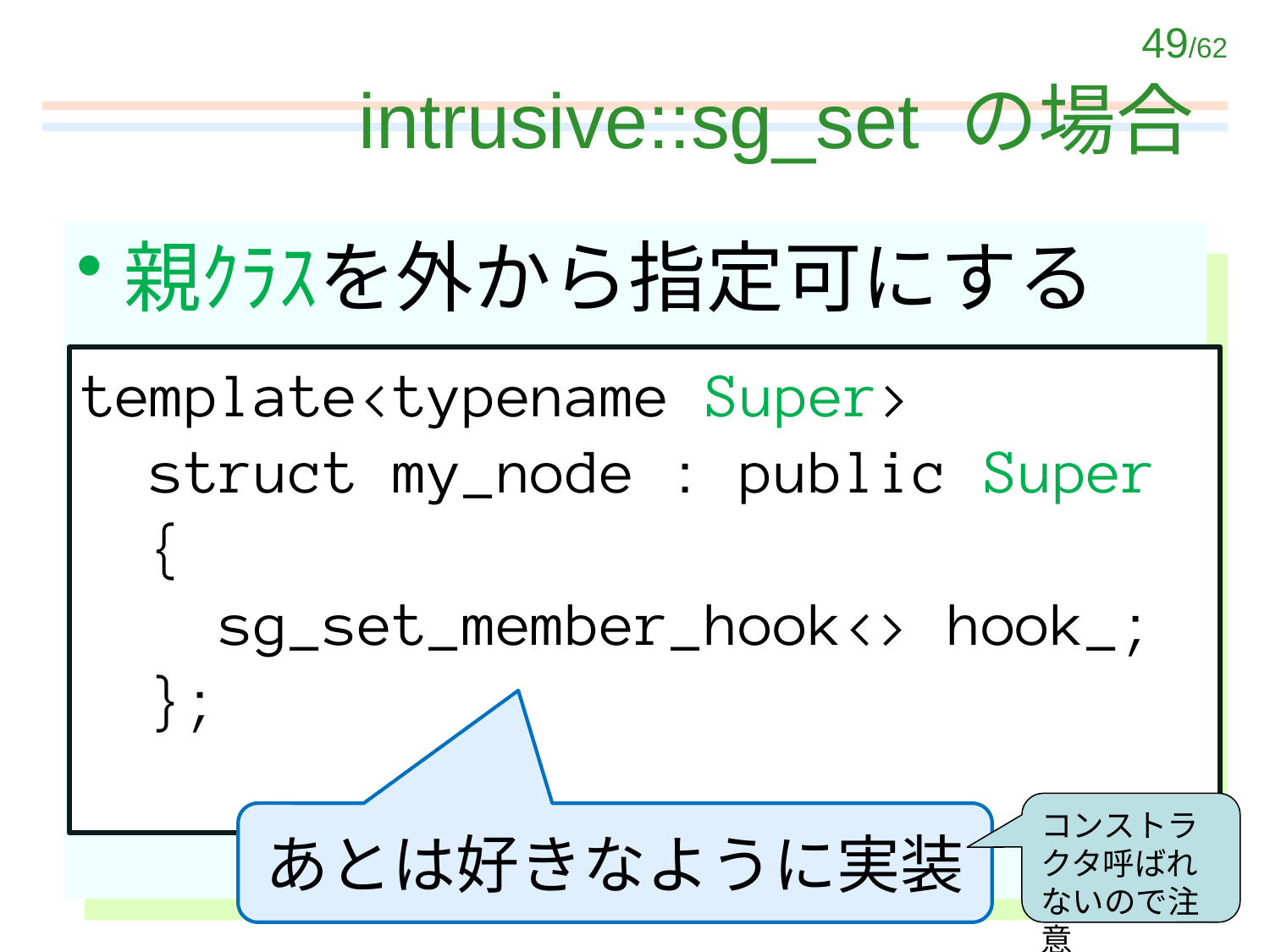

# intrusive::sg_set の場合
親ｸﾗｽを外から指定可にする
template<typename Super>
  struct my_node : public Super
  {
    sg_set_member_hook<> hook_;
  };
コンストラクタ呼ばれないので注意
あとは好きなように実装